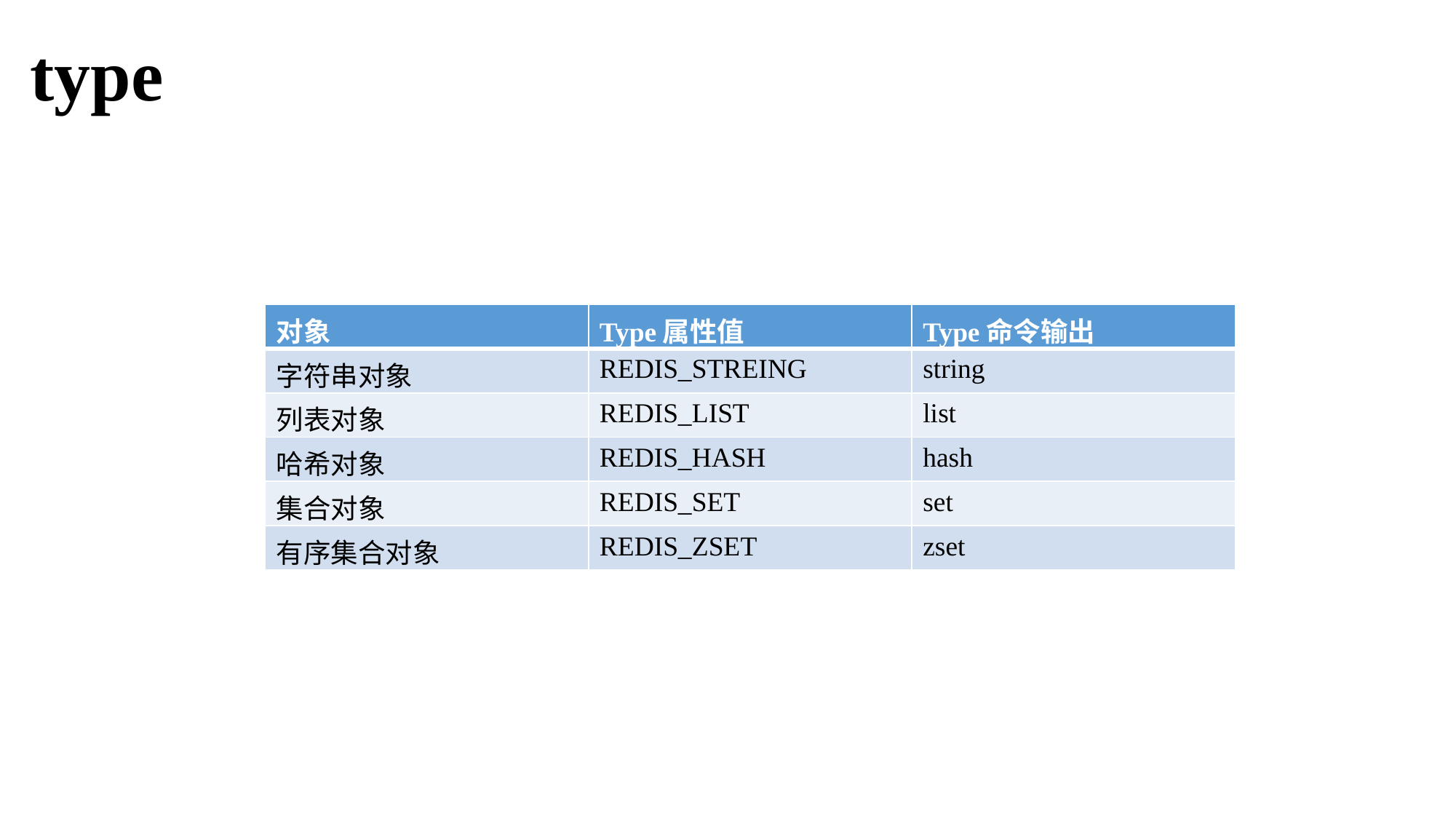

type
| 对象 | Type属性值 | Type命令输出 |
| --- | --- | --- |
| 字符串对象 | REDIS\_STREING | string |
| 列表对象 | REDIS\_LIST | list |
| 哈希对象 | REDIS\_HASH | hash |
| 集合对象 | REDIS\_SET | set |
| 有序集合对象 | REDIS\_ZSET | zset |